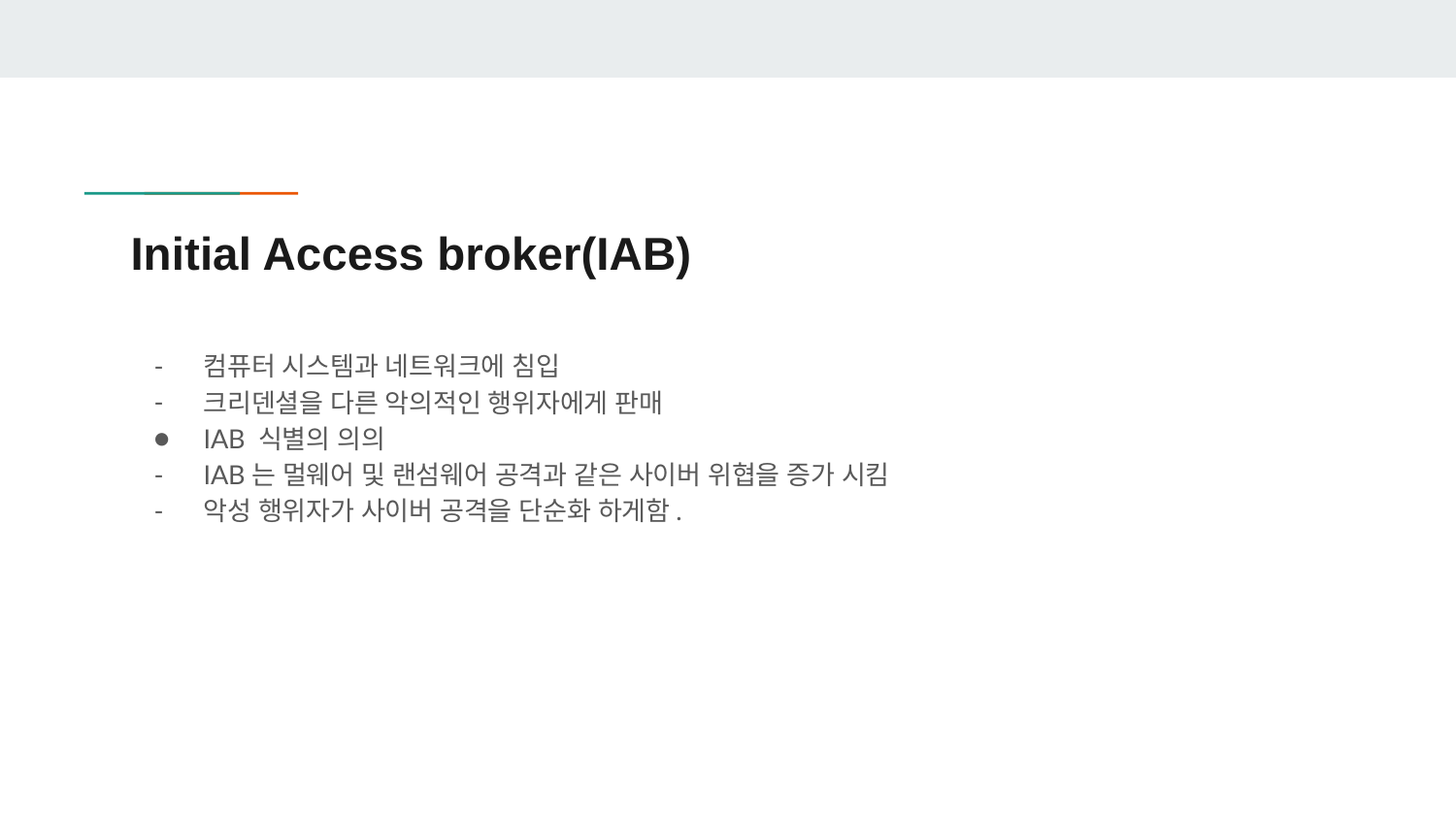

# Initial Access broker(IAB)
컴퓨터 시스템과 네트워크에 침입
크리덴셜을 다른 악의적인 행위자에게 판매
IAB 식별의 의의
IAB는 멀웨어 및 랜섬웨어 공격과 같은 사이버 위협을 증가 시킴
악성 행위자가 사이버 공격을 단순화 하게함.